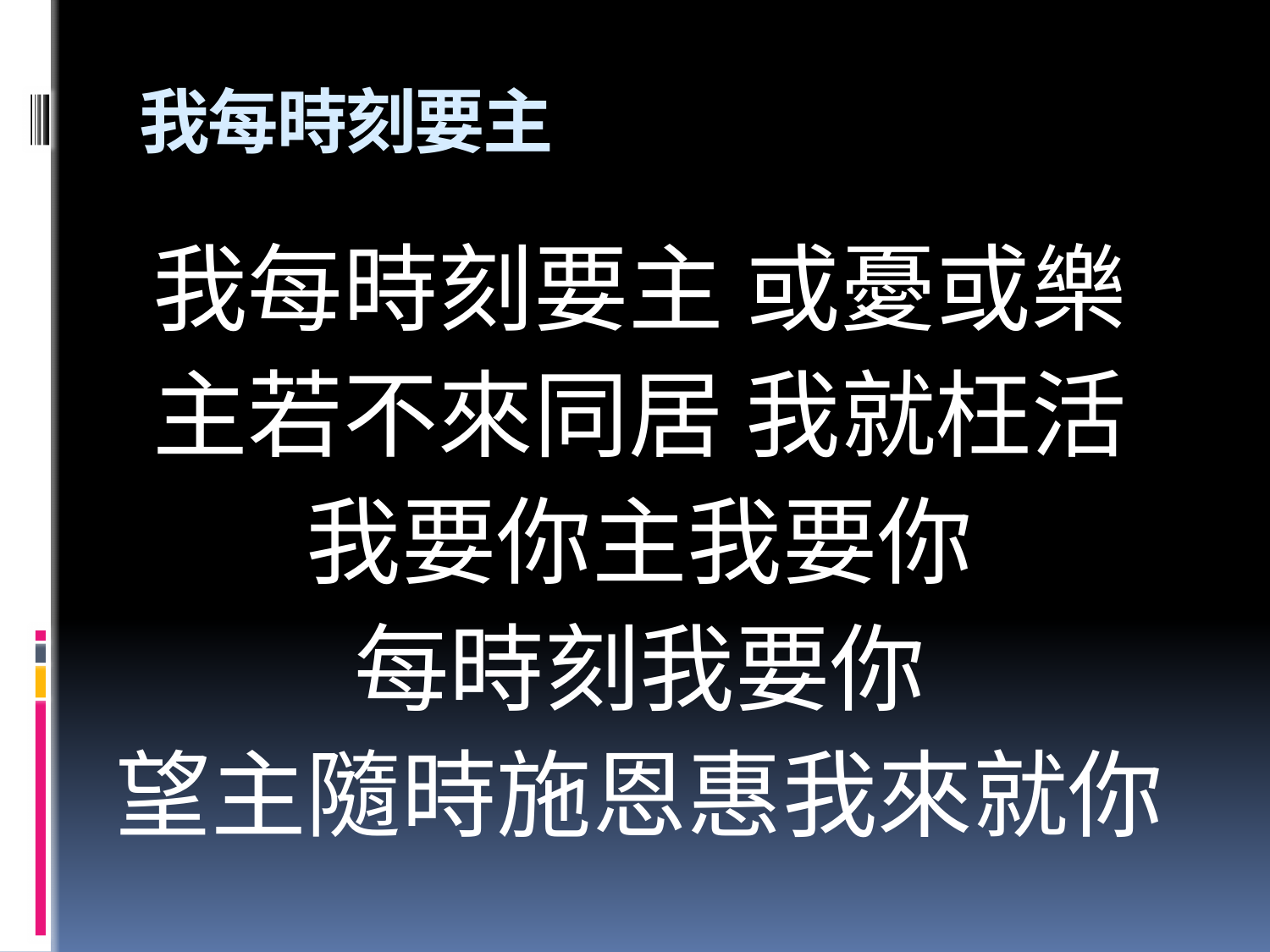

# 我每時刻要主
我每時刻要主 或憂或樂
主若不來同居 我就枉活
我要你主我要你
每時刻我要你
望主隨時施恩惠我來就你